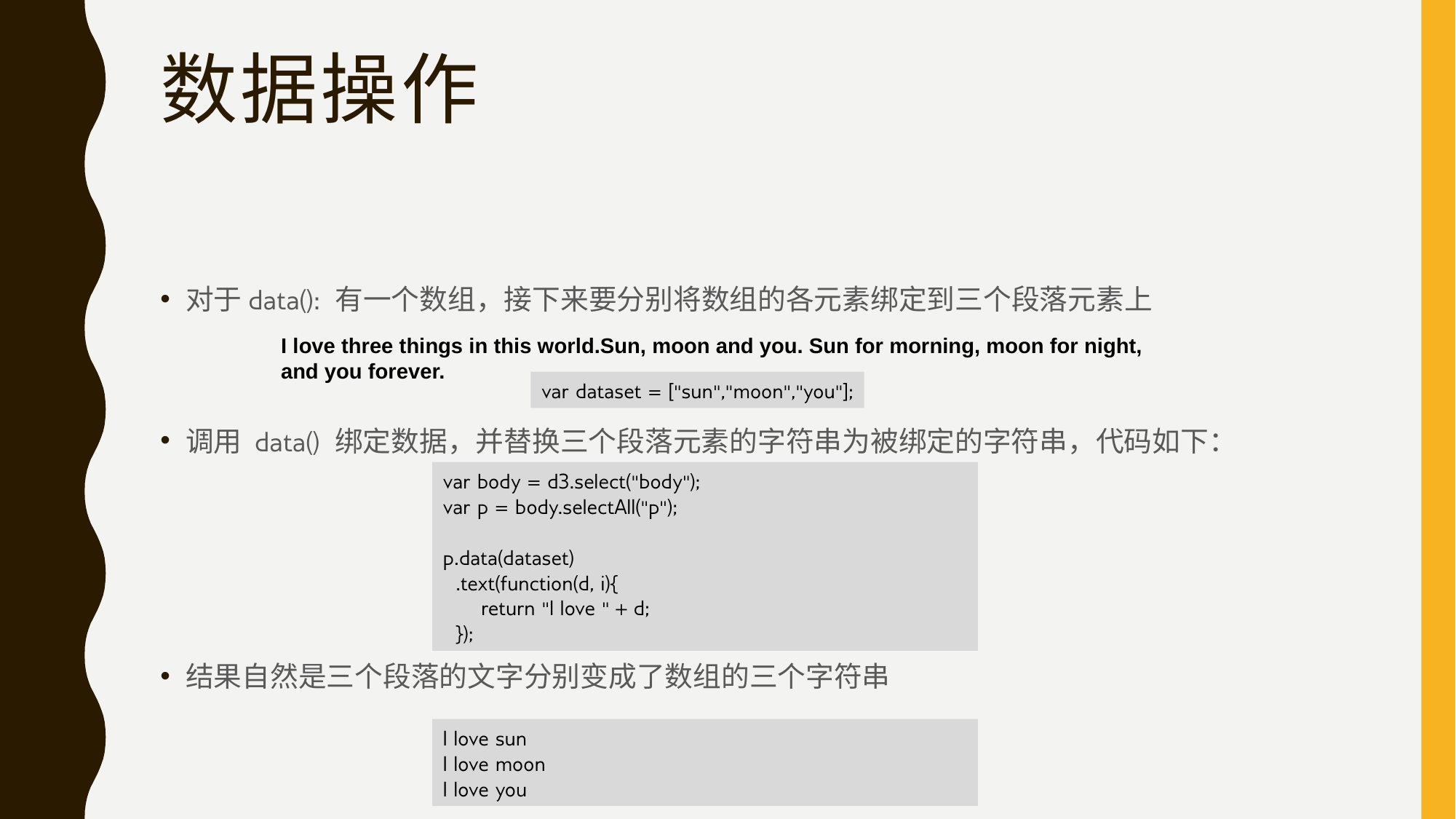

# 数据操作
对于data(): 有一个数组，接下来要分别将数组的各元素绑定到三个段落元素上

调用 data() 绑定数据，并替换三个段落元素的字符串为被绑定的字符串，代码如下：

结果自然是三个段落的文字分别变成了数组的三个字符串

I love three things in this world.Sun, moon and you. Sun for morning, moon for night, and you forever.
var dataset = ["sun","moon","you"];
var body = d3.select("body");
var p = body.selectAll("p");

p.data(dataset)
  .text(function(d, i){
      return "I love " + d;
  });
I love sun
I love moon
I love you